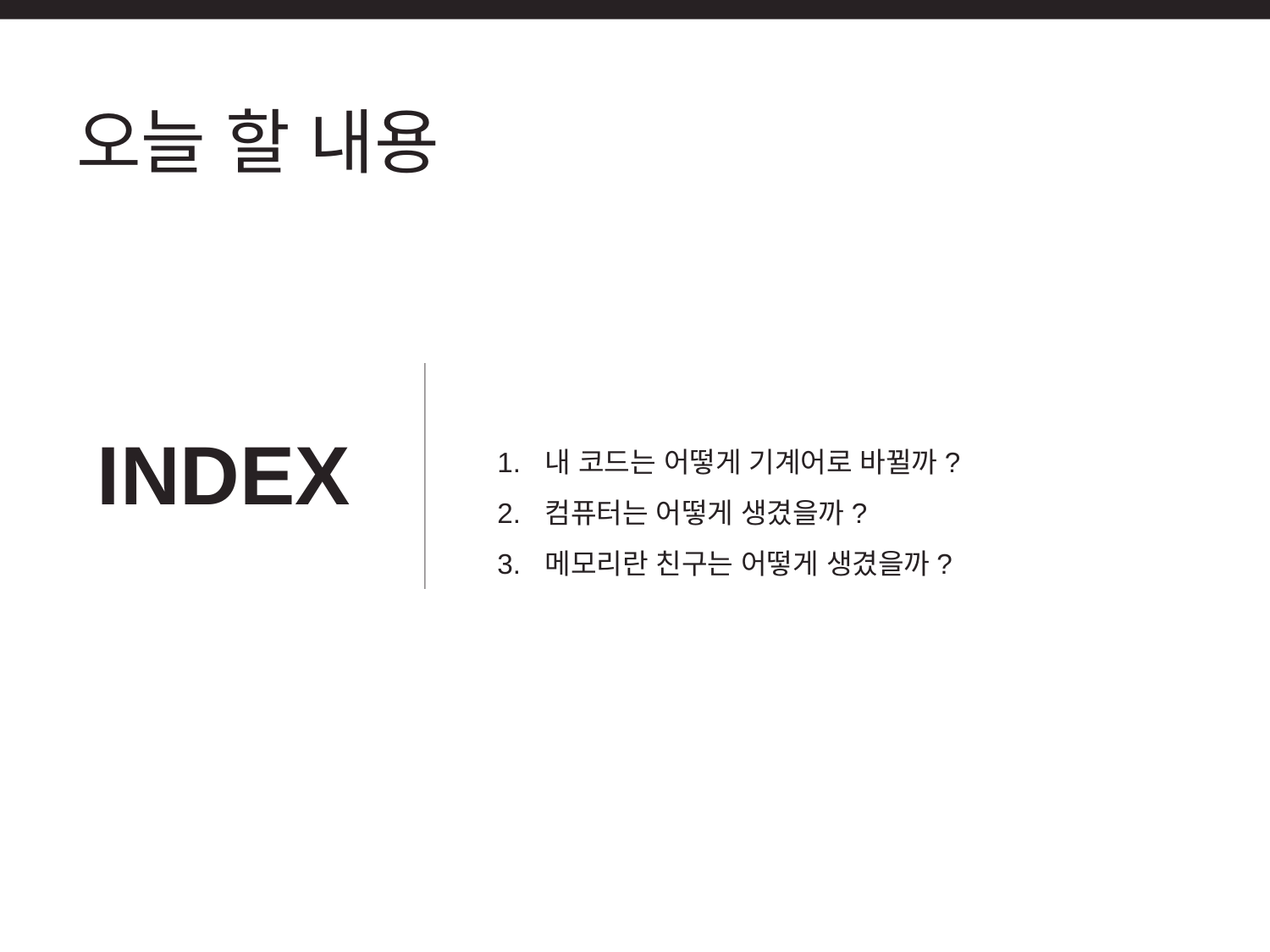

오늘 할 내용
INDEX
내 코드는 어떻게 기계어로 바뀔까?
컴퓨터는 어떻게 생겼을까?
메모리란 친구는 어떻게 생겼을까?